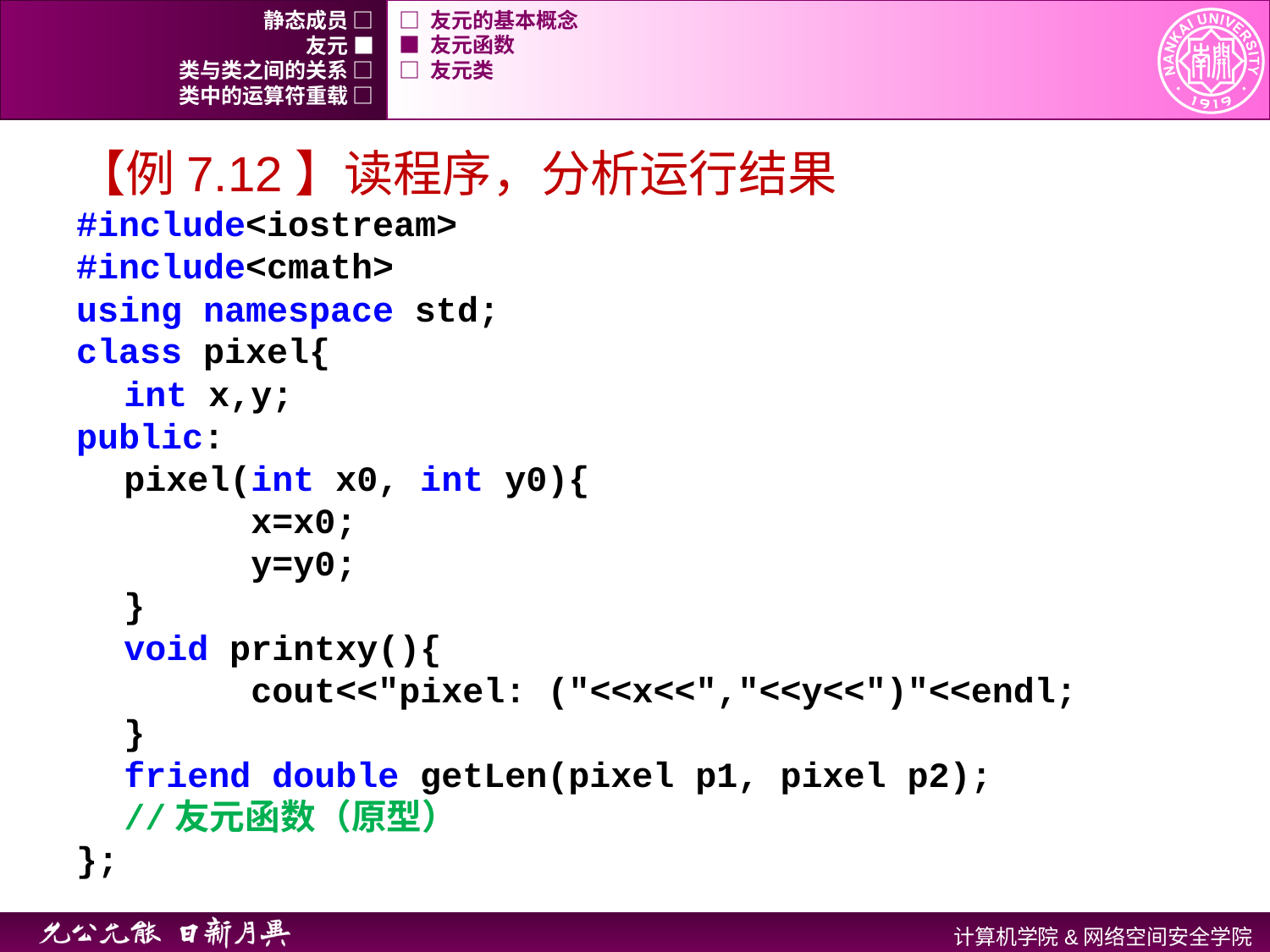

静态成员 □
□ 友元的基本概念
友元 ■
■ 友元函数
类与类之间的关系 □
□ 友元类
类中的运算符重载 □

【例7.12】读程序，分析运行结果
#include<iostream>
#include<cmath>
using namespace std;
class pixel{
	int x,y;
public:
	pixel(int x0, int y0){
		x=x0;
		y=y0;
	}
	void printxy(){
		cout<<"pixel: ("<<x<<","<<y<<")"<<endl;
	}
	friend double getLen(pixel p1, pixel p2);
	//友元函数（原型）
};